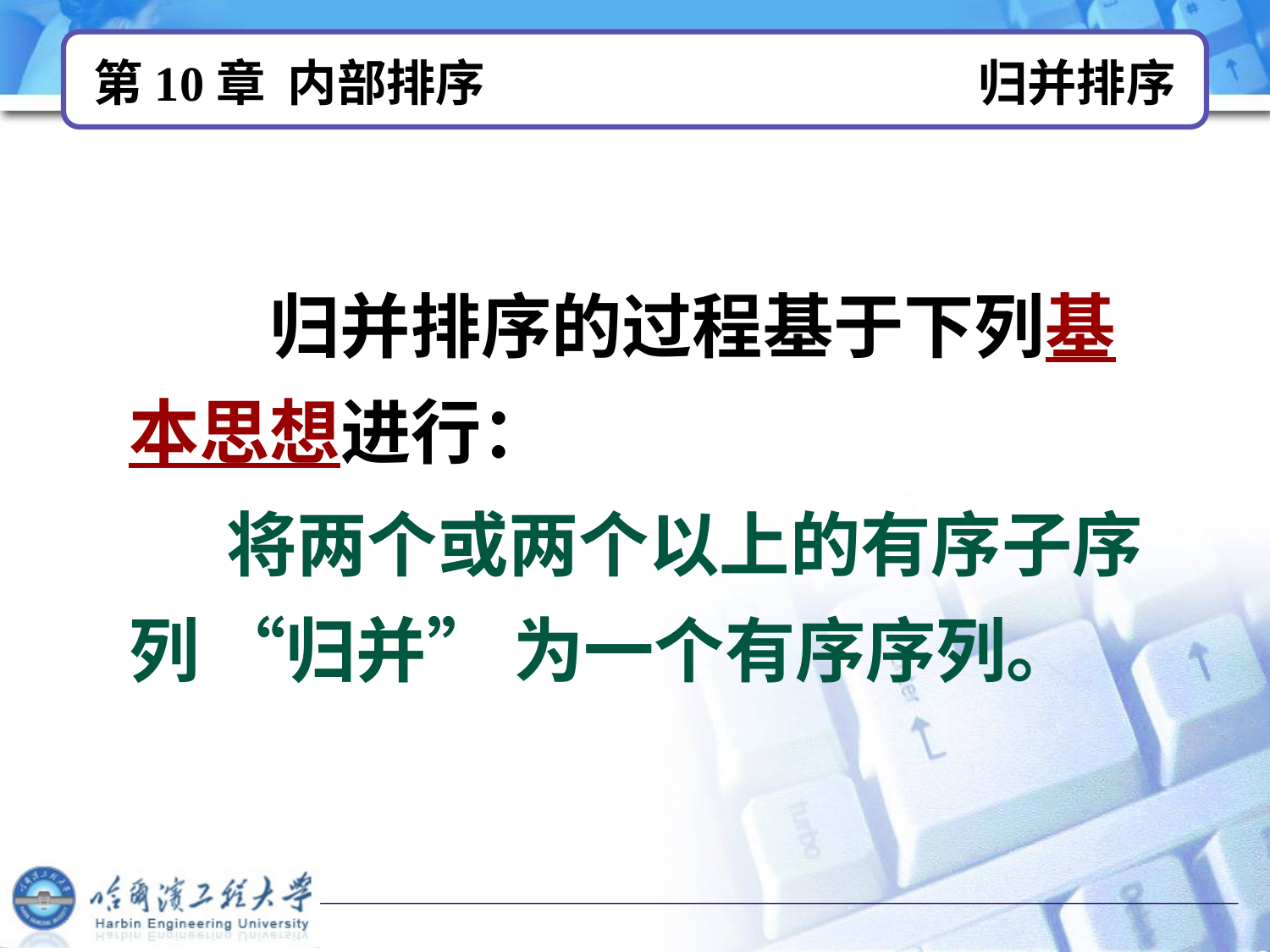

# 第10章  内部排序                                            归并排序
　　归并排序的过程基于下列基本思想进行：
     将两个或两个以上的有序子序列 “归并” 为一个有序序列。